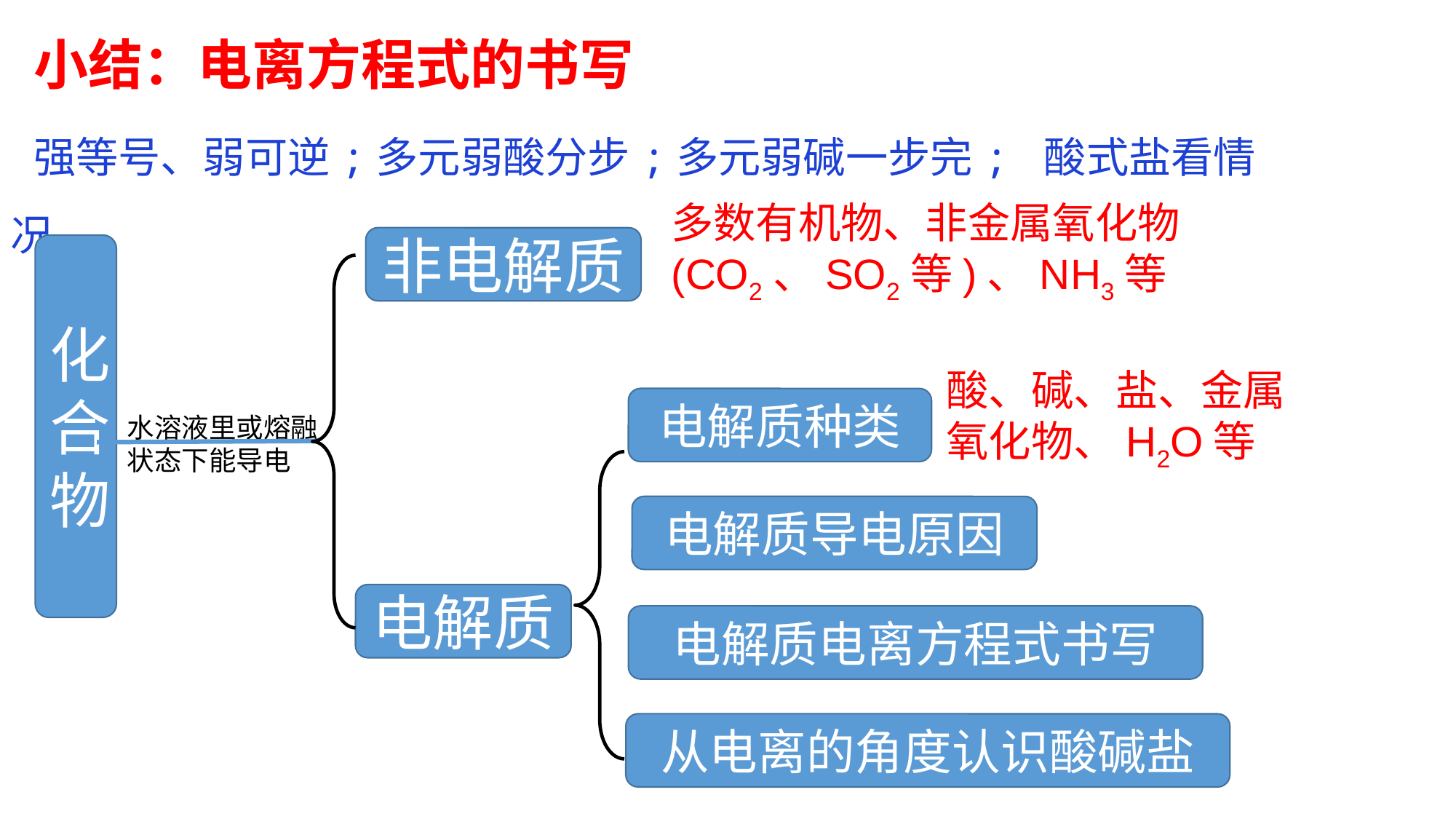

小结：电离方程式的书写
 强等号、弱可逆;多元弱酸分步;多元弱碱一步完; 酸式盐看情况
多数有机物、非金属氧化物(CO2、SO2等)、NH3等
非电解质
化合物

酸、碱、盐、金属氧化物、H2O等
电解质种类
水溶液里或熔融状态下能导电

电解质导电原因
电解质
电解质电离方程式书写
从电离的角度认识酸碱盐